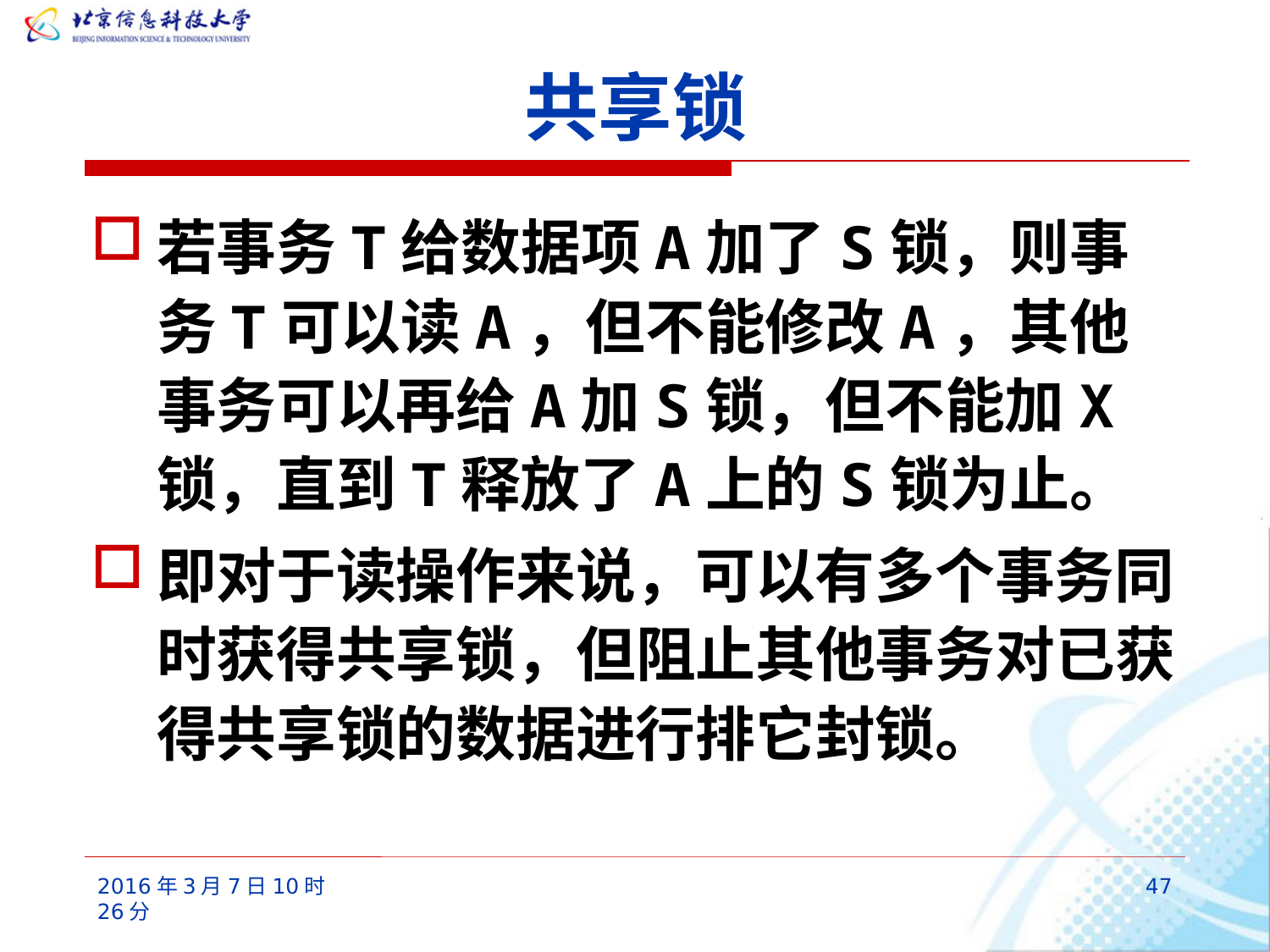

# 共享锁
若事务T给数据项A加了S锁，则事务T可以读A，但不能修改A，其他事务可以再给A加S锁，但不能加X锁，直到T释放了A上的S锁为止。
即对于读操作来说，可以有多个事务同时获得共享锁，但阻止其他事务对已获得共享锁的数据进行排它封锁。
2016年3月7日10时26分
47